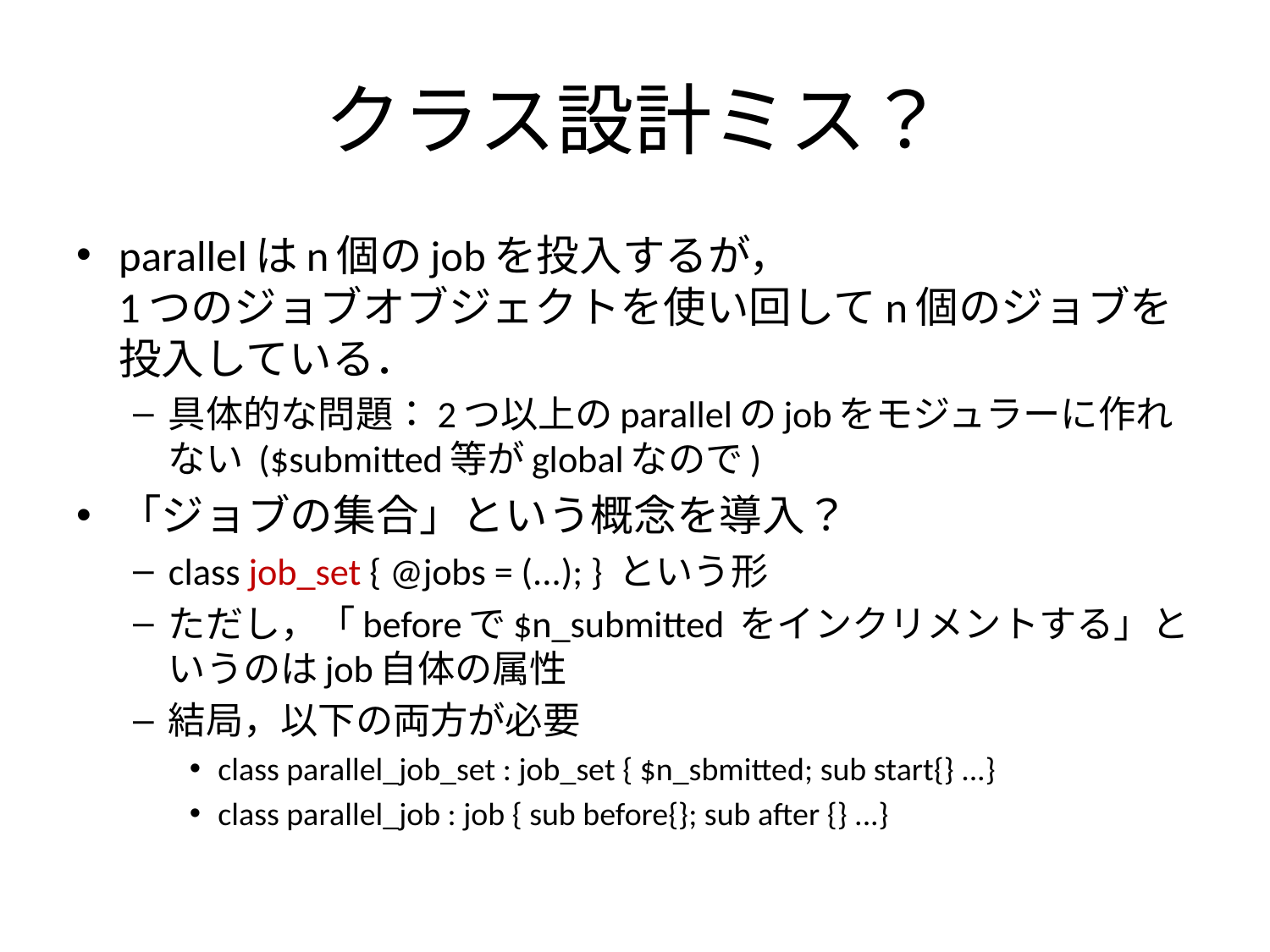

# クラス設計ミス？
parallelはn個のjobを投入するが，
1つのジョブオブジェクトを使い回してn個のジョブを
投入している．
具体的な問題：2つ以上のparallelのjobをモジュラーに作れない ($submitted等がglobalなので)
「ジョブの集合」という概念を導入？
class job_set { @jobs = (...); } という形
ただし，「beforeで$n_submitted をインクリメントする」というのはjob自体の属性
結局，以下の両方が必要
class parallel_job_set : job_set { $n_sbmitted; sub start{} ...}
class parallel_job : job { sub before{}; sub after {} ...}